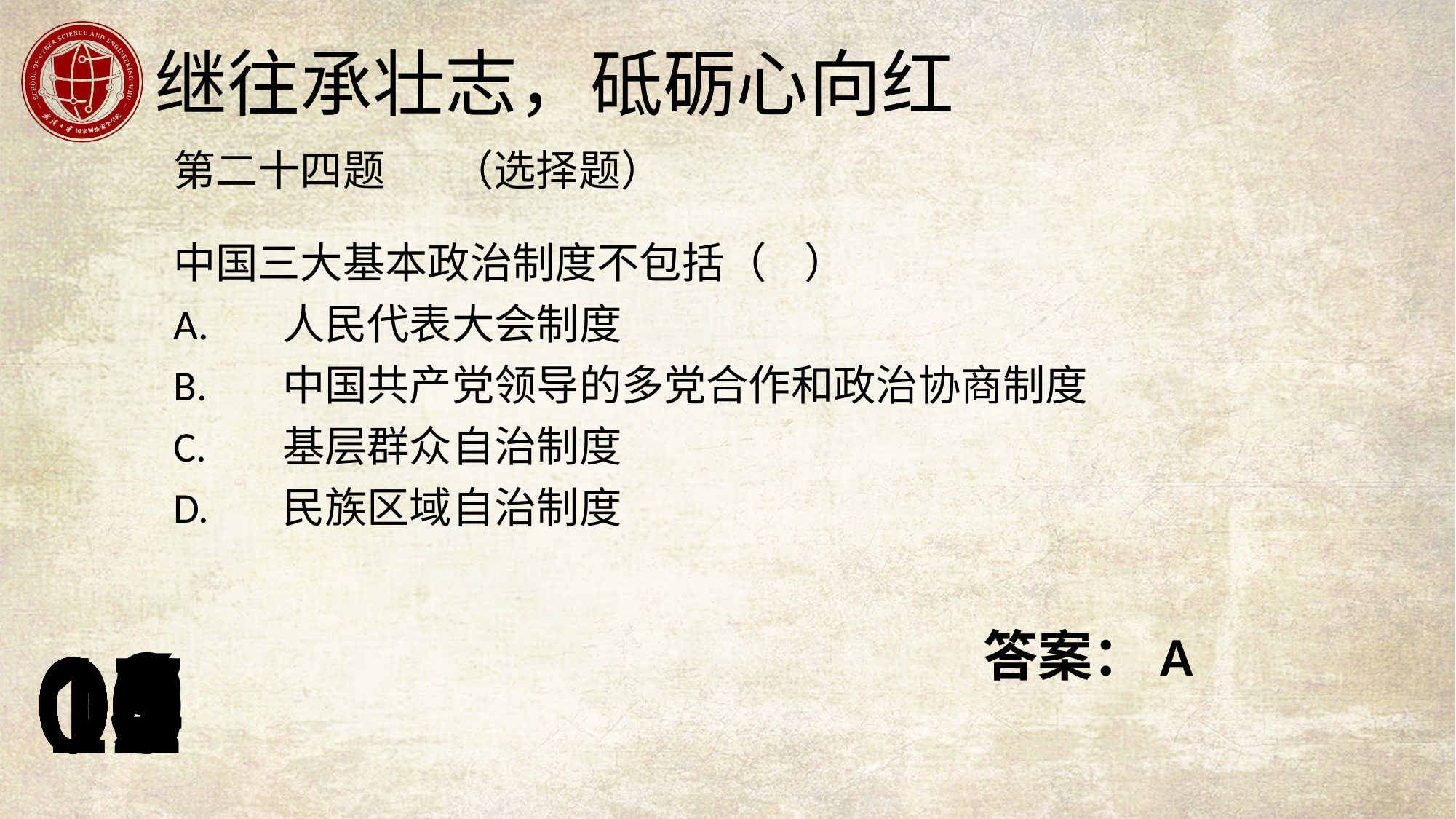

第二十四题       （选择题）
中国三大基本政治制度不包括（    ）
A.	人民代表大会制度
B.	中国共产党领导的多党合作和政治协商制度
C.	基层群众自治制度
D.	民族区域自治制度
答案：A